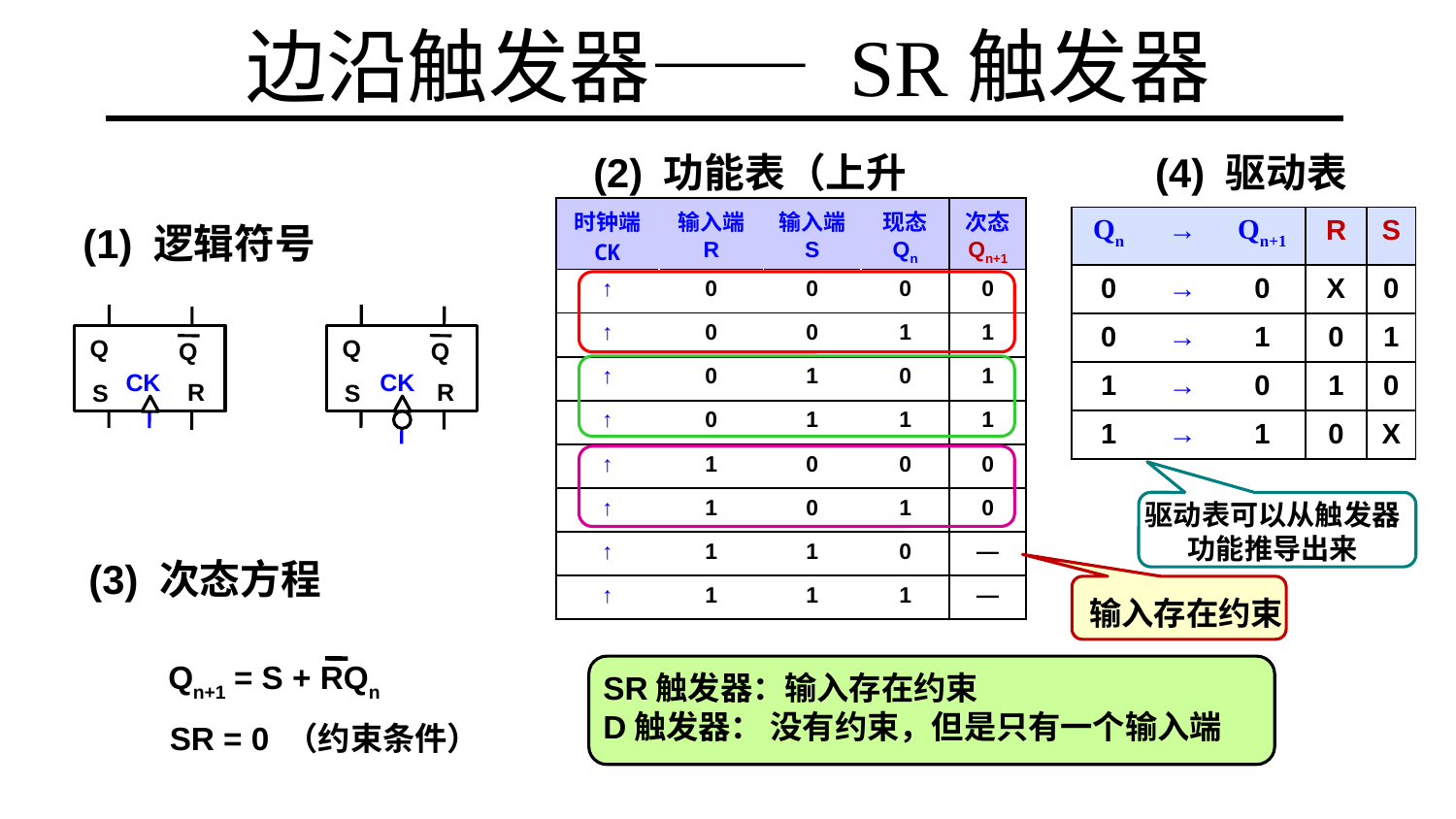

# 边沿触发器—— SR触发器
(2) 功能表（上升沿）
(4) 驱动表
| 时钟端 CK | 输入端 R | 输入端 S | 现态 Qn | 次态 Qn+1 |
| --- | --- | --- | --- | --- |
| ↑ | 0 | 0 | 0 | 0 |
| ↑ | 0 | 0 | 1 | 1 |
| ↑ | 0 | 1 | 0 | 1 |
| ↑ | 0 | 1 | 1 | 1 |
| ↑ | 1 | 0 | 0 | 0 |
| ↑ | 1 | 0 | 1 | 0 |
| ↑ | 1 | 1 | 0 | — |
| ↑ | 1 | 1 | 1 | — |
| Qn | → | Qn+1 | R | S |
| --- | --- | --- | --- | --- |
| 0 | → | 0 | X | 0 |
| 0 | → | 1 | 0 | 1 |
| 1 | → | 0 | 1 | 0 |
| 1 | → | 1 | 0 | X |
(1) 逻辑符号

Q
Q
R
S
CK

Q
Q
R
S
CK

驱动表可以从触发器功能推导出来

(3) 次态方程

输入存在约束
Qn+1 = S + RQn

SR触发器：输入存在约束
D触发器： 没有约束，但是只有一个输入端
SR = 0 （约束条件）
9